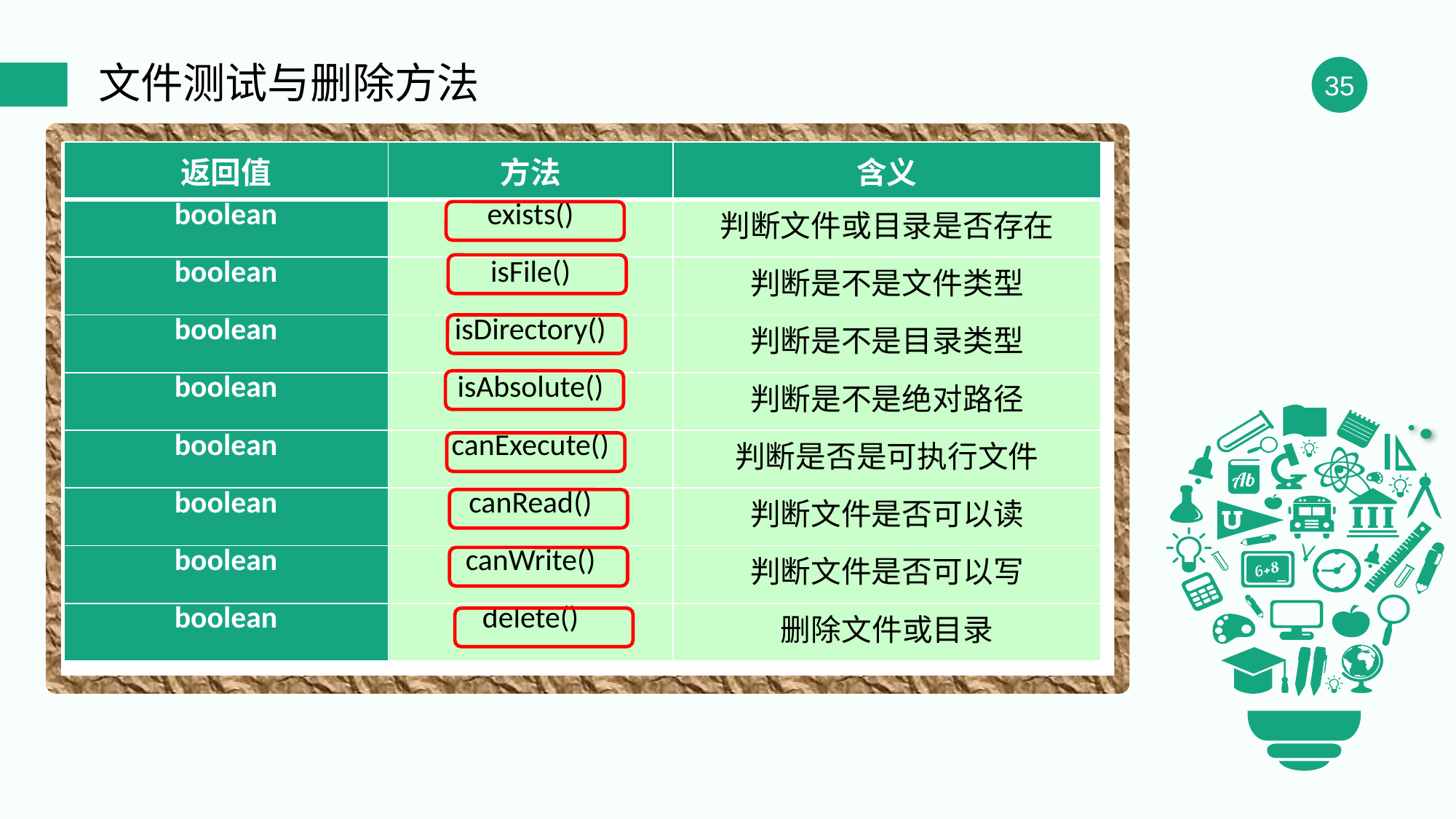

文件测试与删除方法

| 返回值 | 方法 | 含义 |
| --- | --- | --- |
| boolean | exists() | 判断文件或目录是否存在 |
| boolean | isFile() | 判断是不是文件类型 |
| boolean | isDirectory() | 判断是不是目录类型 |
| boolean | isAbsolute() | 判断是不是绝对路径 |
| boolean | canExecute() | 判断是否是可执行文件 |
| boolean | canRead() | 判断文件是否可以读 |
| boolean | canWrite() | 判断文件是否可以写 |
| boolean | delete() | 删除文件或目录 |

概念